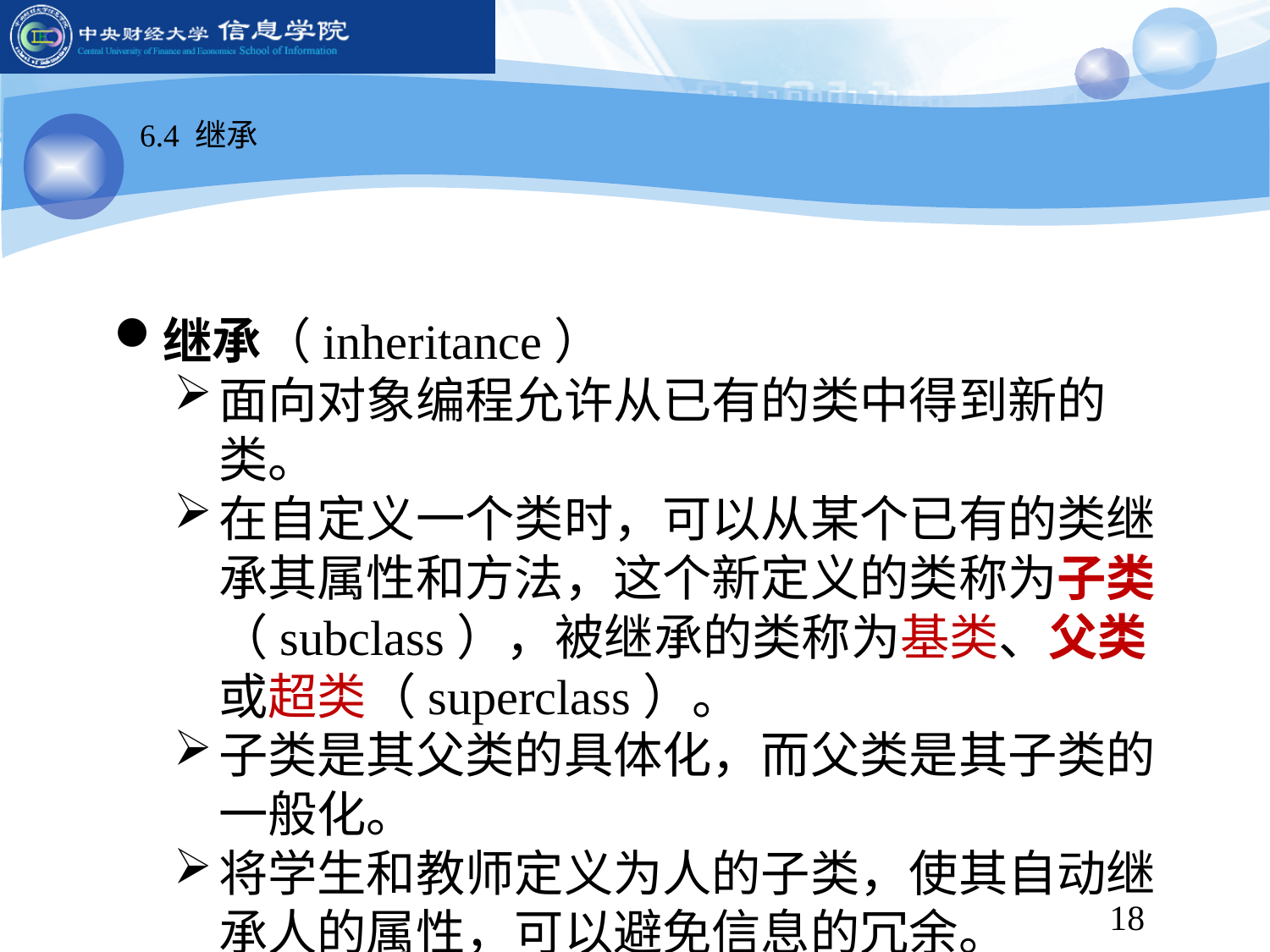

6.4 继承
继承（inheritance）
面向对象编程允许从已有的类中得到新的类。
在自定义一个类时，可以从某个已有的类继承其属性和方法，这个新定义的类称为子类（subclass），被继承的类称为基类、父类或超类（superclass）。
子类是其父类的具体化，而父类是其子类的一般化。
将学生和教师定义为人的子类，使其自动继承人的属性，可以避免信息的冗余。